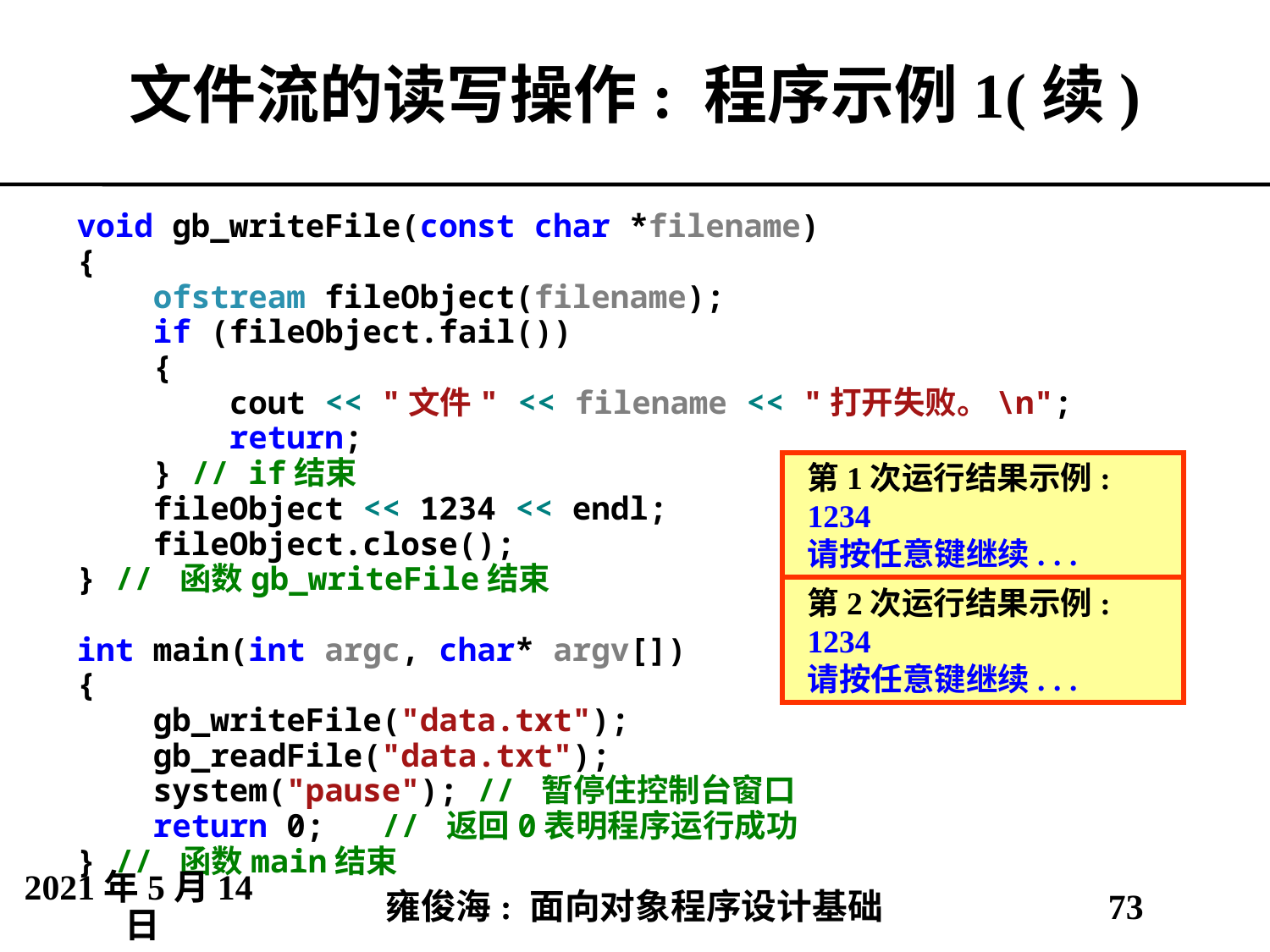

# 文件流的读写操作: 程序示例1(续)

void gb_writeFile(const char *filename)
{
    ofstream fileObject(filename);
    if (fileObject.fail())
    {
        cout << "文件" << filename << "打开失败。\n";
        return;
    } // if结束
    fileObject << 1234 << endl;
    fileObject.close();
} // 函数gb_writeFile结束

int main(int argc, char* argv[])
{
    gb_writeFile("data.txt");
    gb_readFile("data.txt");
    system("pause"); // 暂停住控制台窗口
    return 0;   // 返回0表明程序运行成功
} // 函数main结束
第1次运行结果示例:
1234
请按任意键继续. . .
第2次运行结果示例:
1234
请按任意键继续. . .
2021年5月14日
雍俊海: 面向对象程序设计基础
73